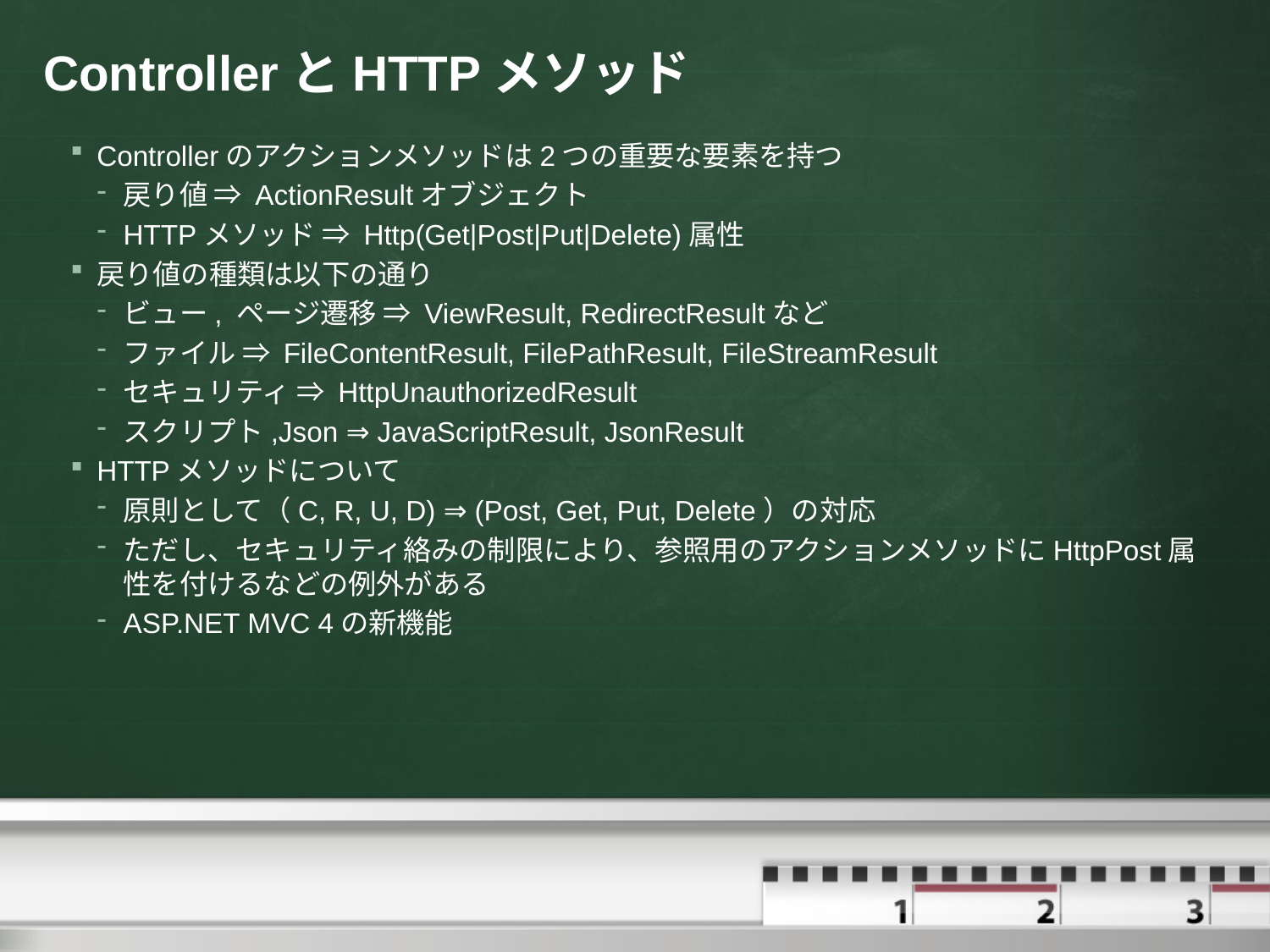

# ControllerとHTTPメソッド
Controllerのアクションメソッドは2つの重要な要素を持つ
戻り値 ⇒ ActionResultオブジェクト
HTTPメソッド ⇒ Http(Get|Post|Put|Delete)属性
戻り値の種類は以下の通り
ビュー, ページ遷移 ⇒ ViewResult, RedirectResultなど
ファイル ⇒ FileContentResult, FilePathResult, FileStreamResult
セキュリティ ⇒ HttpUnauthorizedResult
スクリプト,Json ⇒ JavaScriptResult, JsonResult
HTTPメソッドについて
原則として（C, R, U, D) ⇒ (Post, Get, Put, Delete）の対応
ただし、セキュリティ絡みの制限により、参照用のアクションメソッドにHttpPost属性を付けるなどの例外がある
ASP.NET MVC 4の新機能